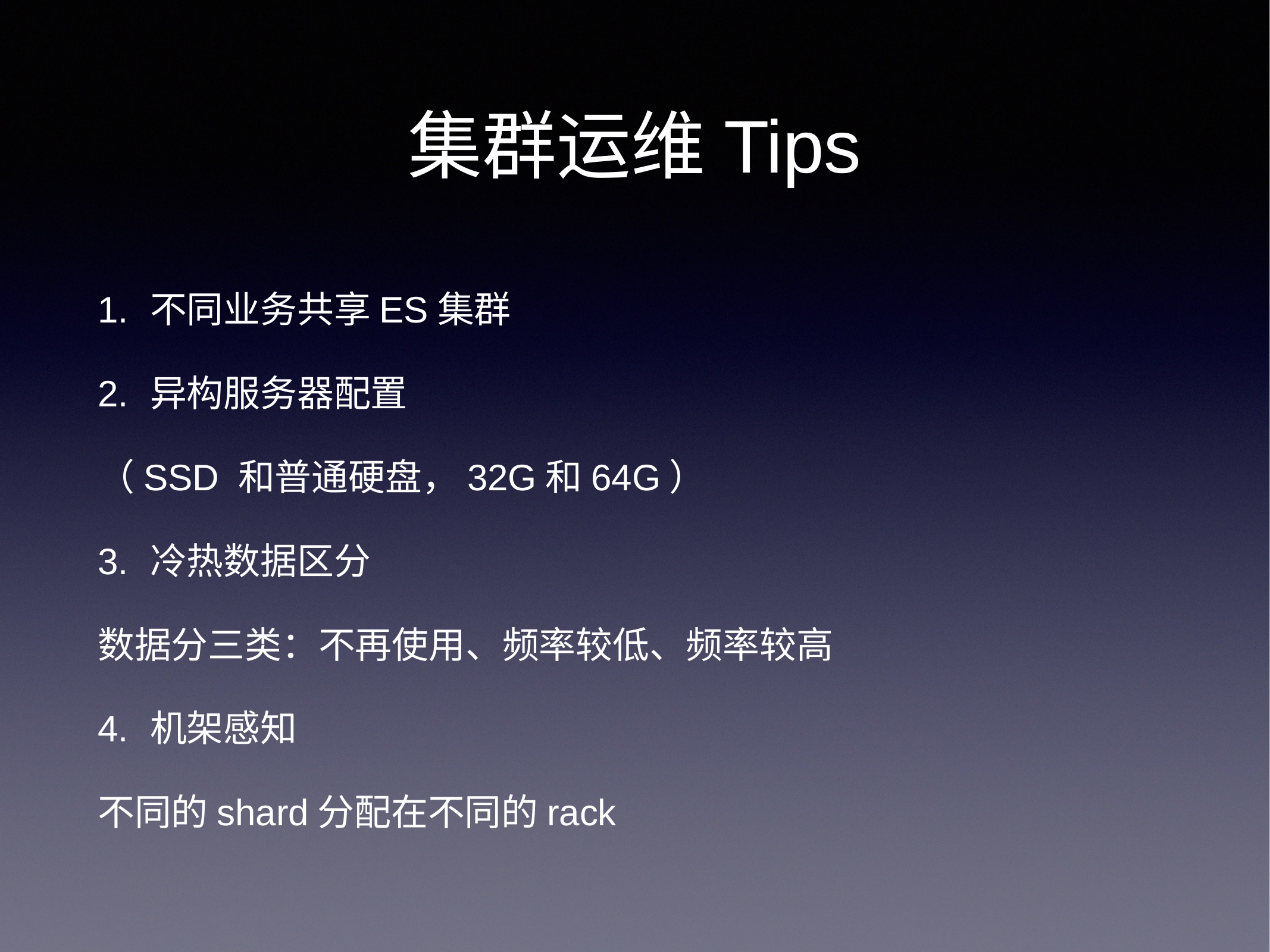

# 集群运维Tips
不同业务共享ES集群
异构服务器配置
（SSD 和普通硬盘，32G和64G）
冷热数据区分
数据分三类：不再使用、频率较低、频率较高
机架感知
不同的shard分配在不同的rack